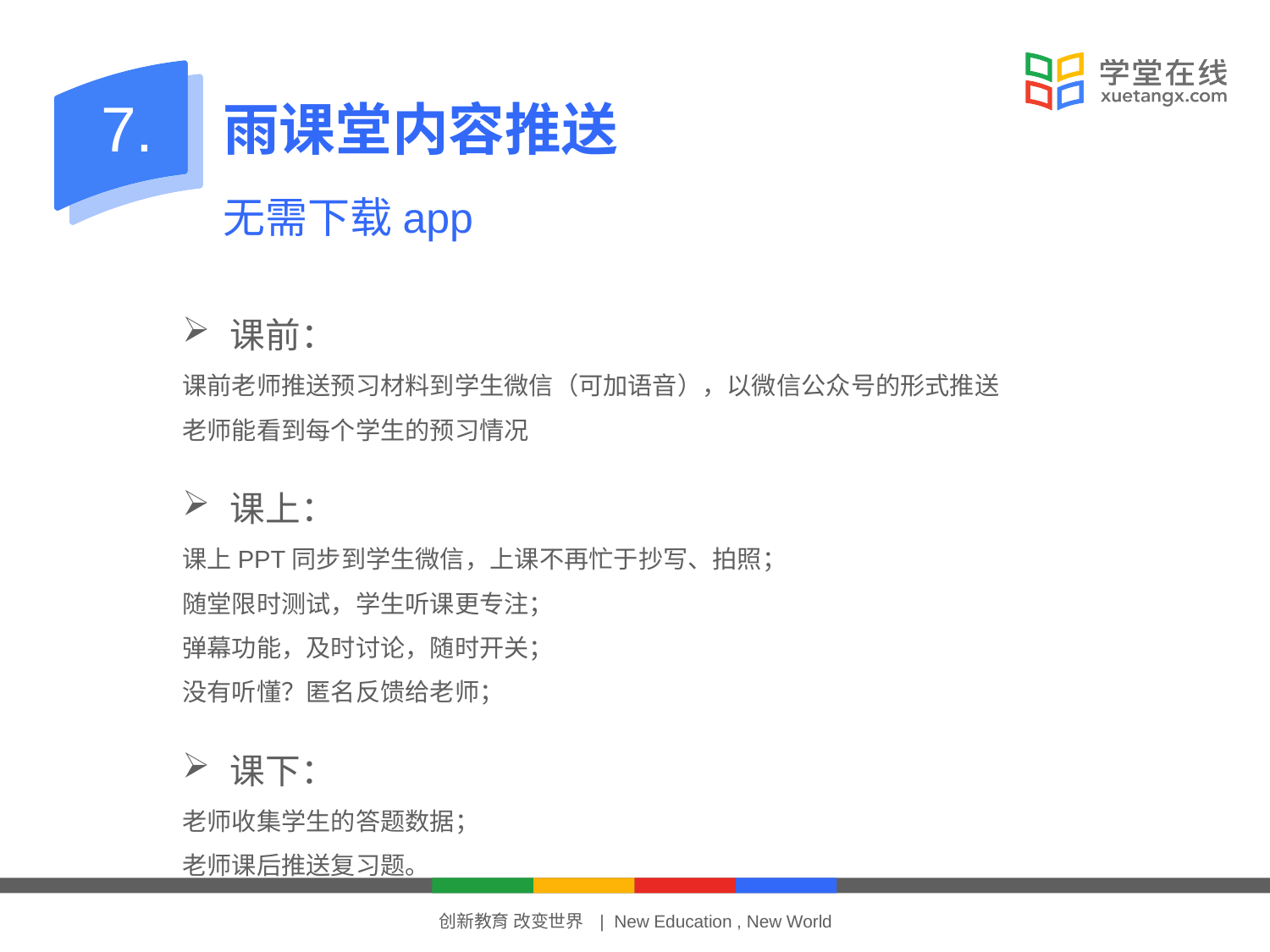

7.
雨课堂内容推送
无需下载app
课前：
课前老师推送预习材料到学生微信（可加语音），以微信公众号的形式推送
老师能看到每个学生的预习情况
课上：
课上PPT同步到学生微信，上课不再忙于抄写、拍照；
随堂限时测试，学生听课更专注；
弹幕功能，及时讨论，随时开关；
没有听懂？匿名反馈给老师；
课下：
老师收集学生的答题数据；
老师课后推送复习题。